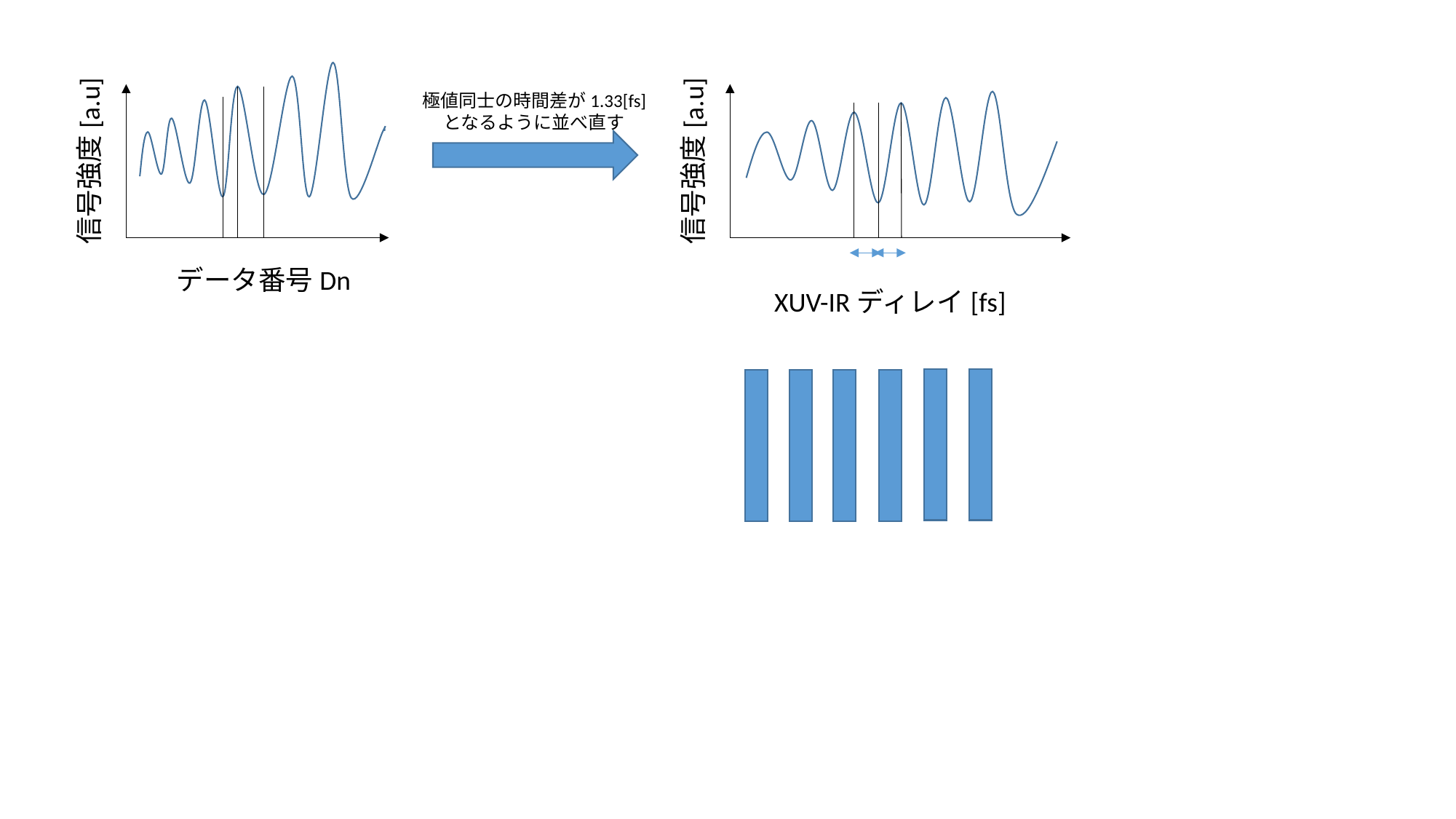

極値同士の時間差が1.33[fs]
となるように並べ直す

信号強度[a.u]
信号強度[a.u]
データ番号Dn
XUV-IRディレイ[fs]